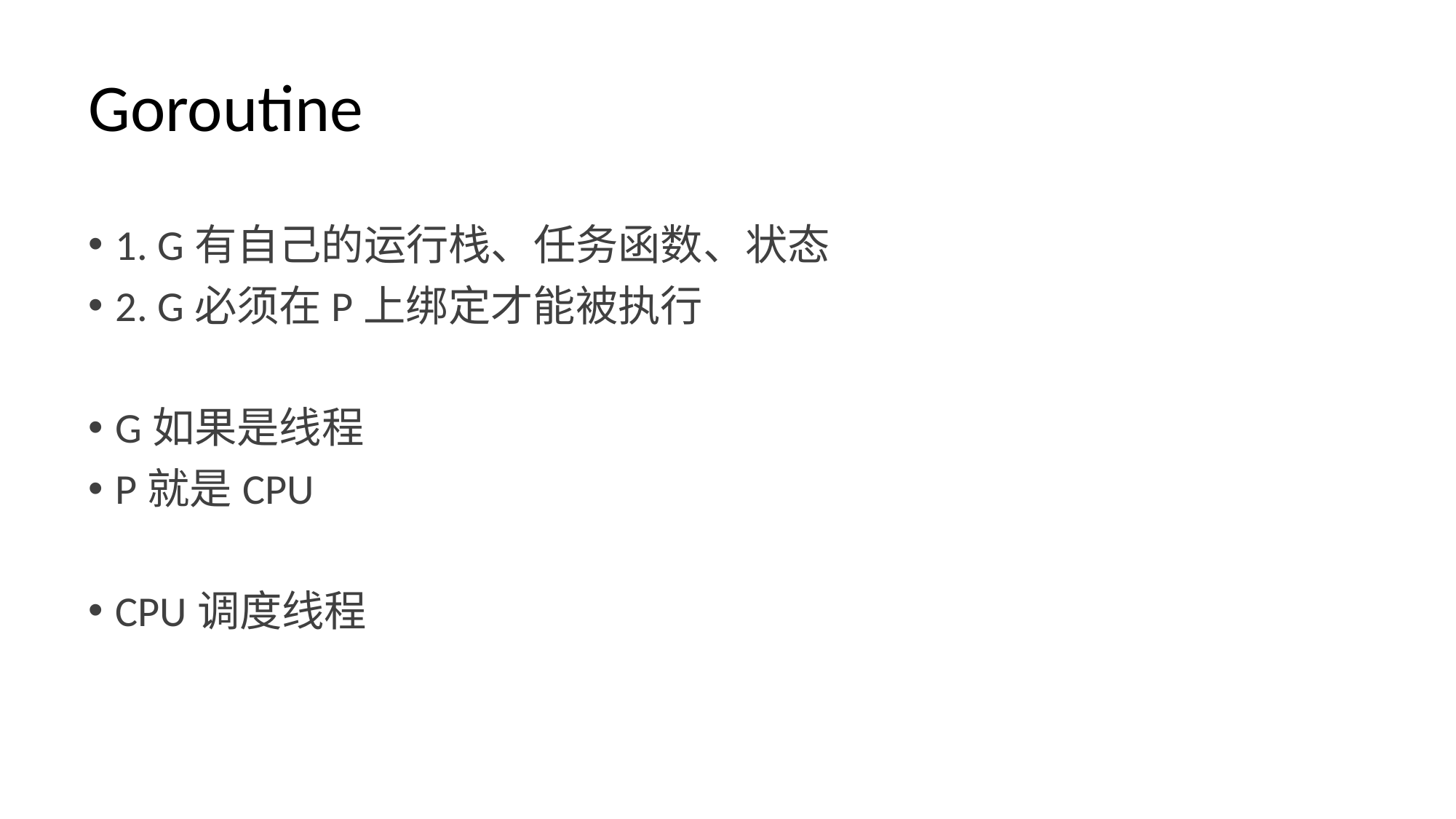

# Goroutine
1. G有自己的运行栈、任务函数、状态
2. G必须在P上绑定才能被执行

G如果是线程
P就是CPU

CPU调度线程